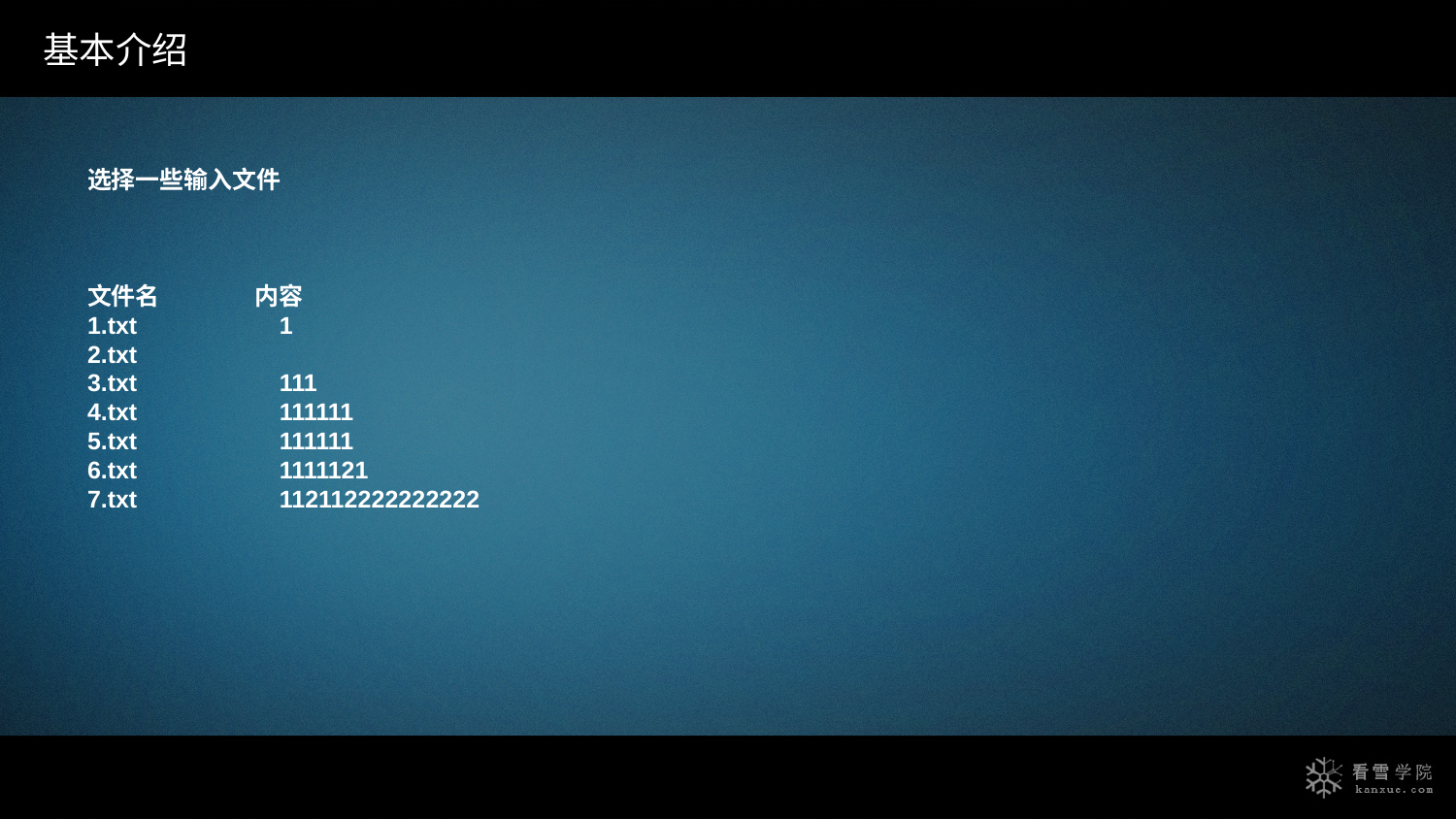

基本介绍
选择一些输入文件

文件名                 内容
1.txt                     1
2.txt
3.txt                     111
4.txt                     111111
5.txt                     111111
6.txt                     1111121
7.txt                     112112222222222